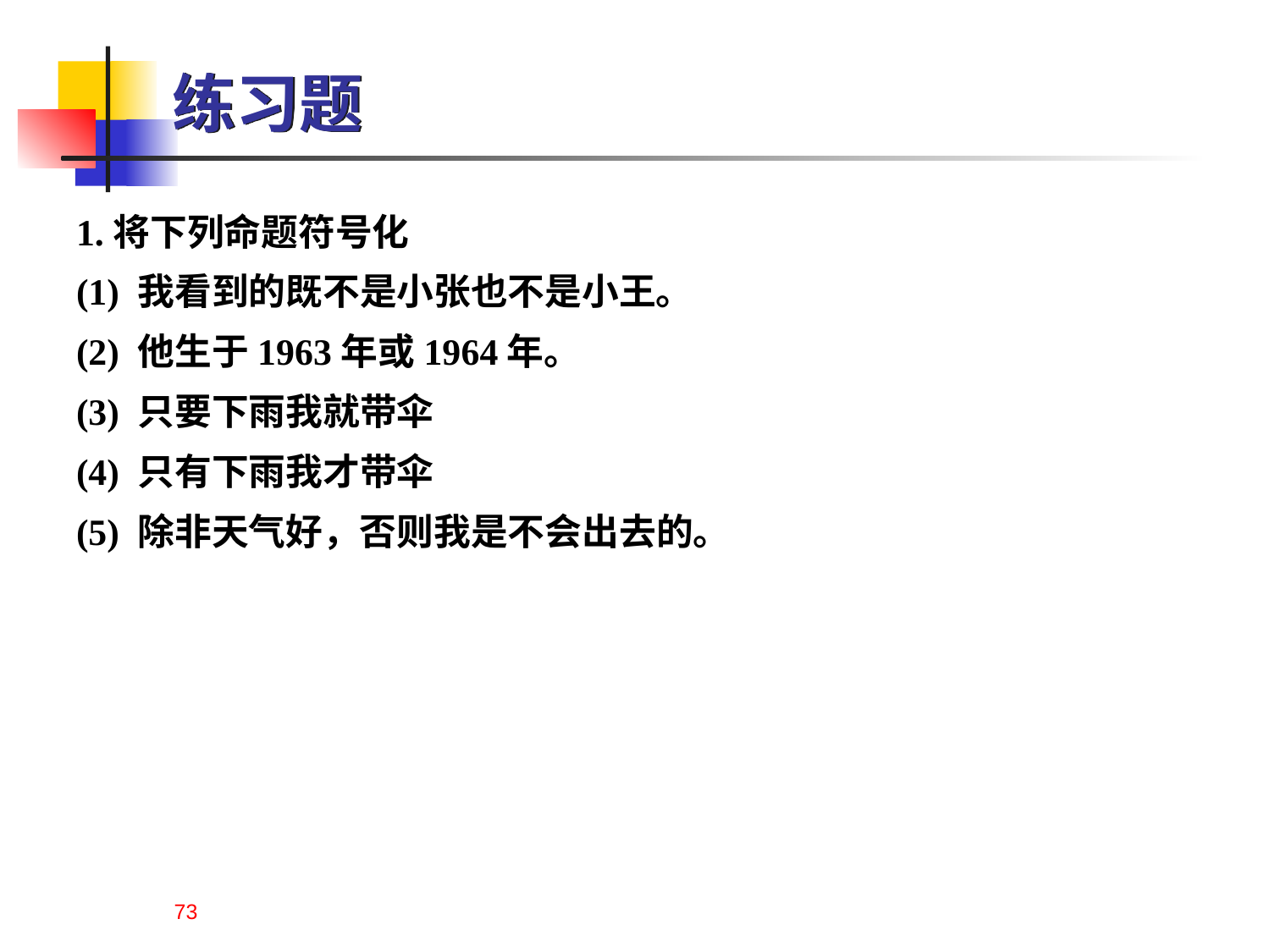

# 练习题
1.将下列命题符号化
(1) 我看到的既不是小张也不是小王。
(2) 他生于1963年或1964年。
(3) 只要下雨我就带伞
(4) 只有下雨我才带伞
(5) 除非天气好，否则我是不会出去的。

73